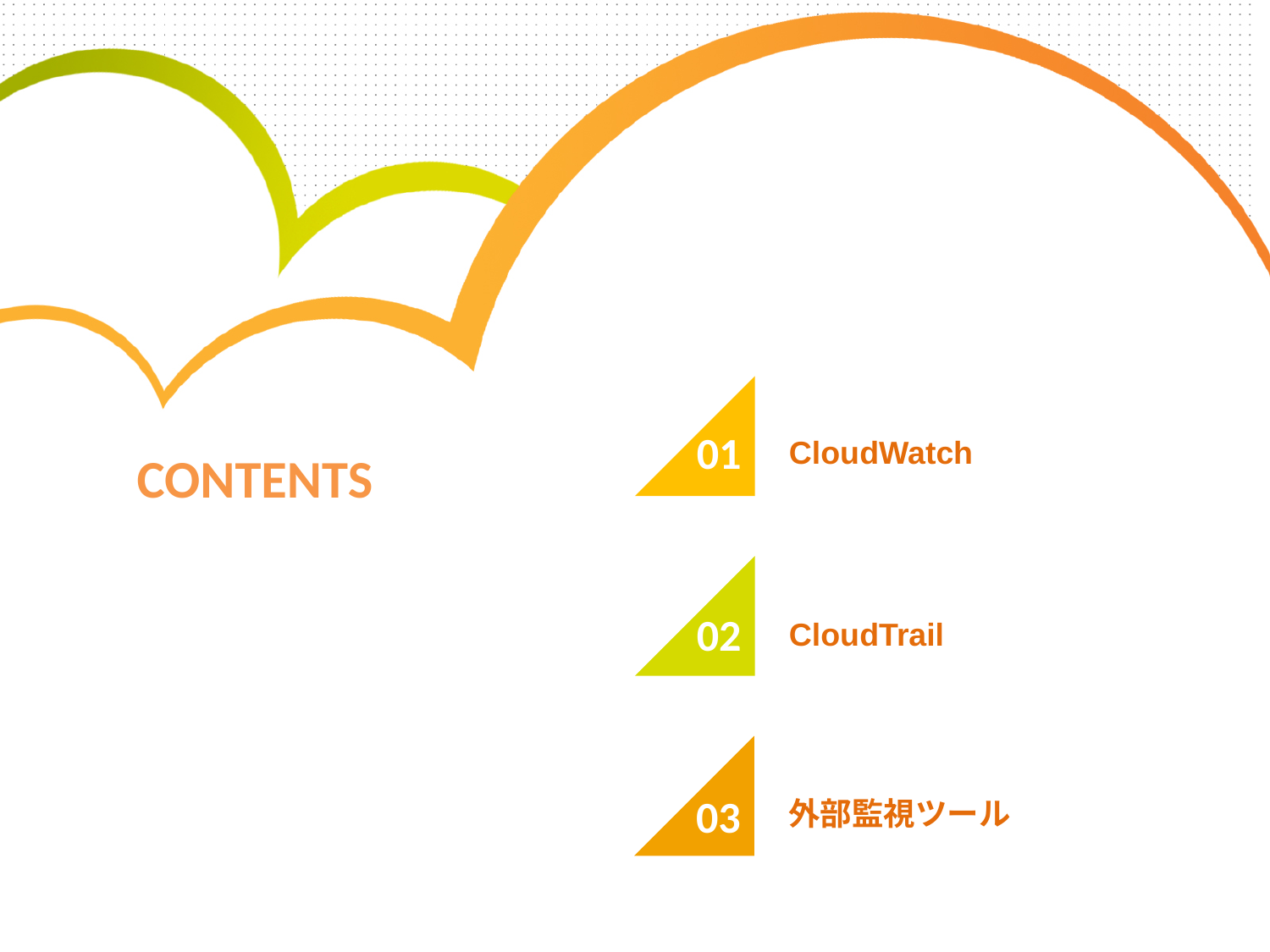

01
CloudWatch
CONTENTS

02
CloudTrail

03
外部監視ツール